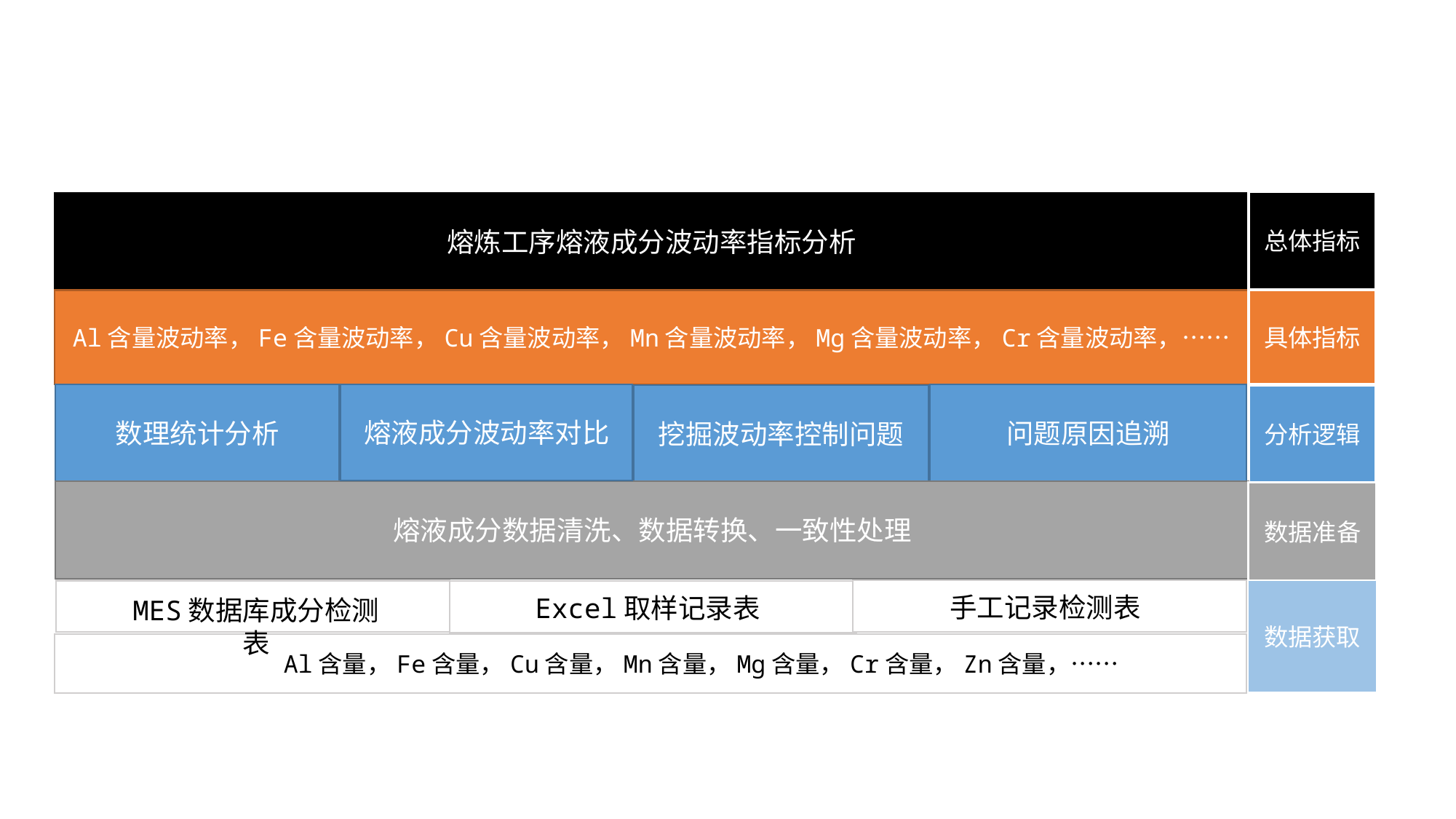

总体指标
熔炼工序熔液成分波动率指标分析
具体指标
Al含量波动率，Fe含量波动率，Cu含量波动率，Mn含量波动率，Mg含量波动率，Cr含量波动率，……
熔液成分波动率对比
问题原因追溯
数理统计分析
挖掘波动率控制问题
分析逻辑
熔液成分数据清洗、数据转换、一致性处理
数据准备

数据获取

MES数据库成分检测表

手工记录检测表
Excel取样记录表
       Al含量，Fe含量，Cu含量，Mn含量，Mg含量，Cr含量，Zn含量，……